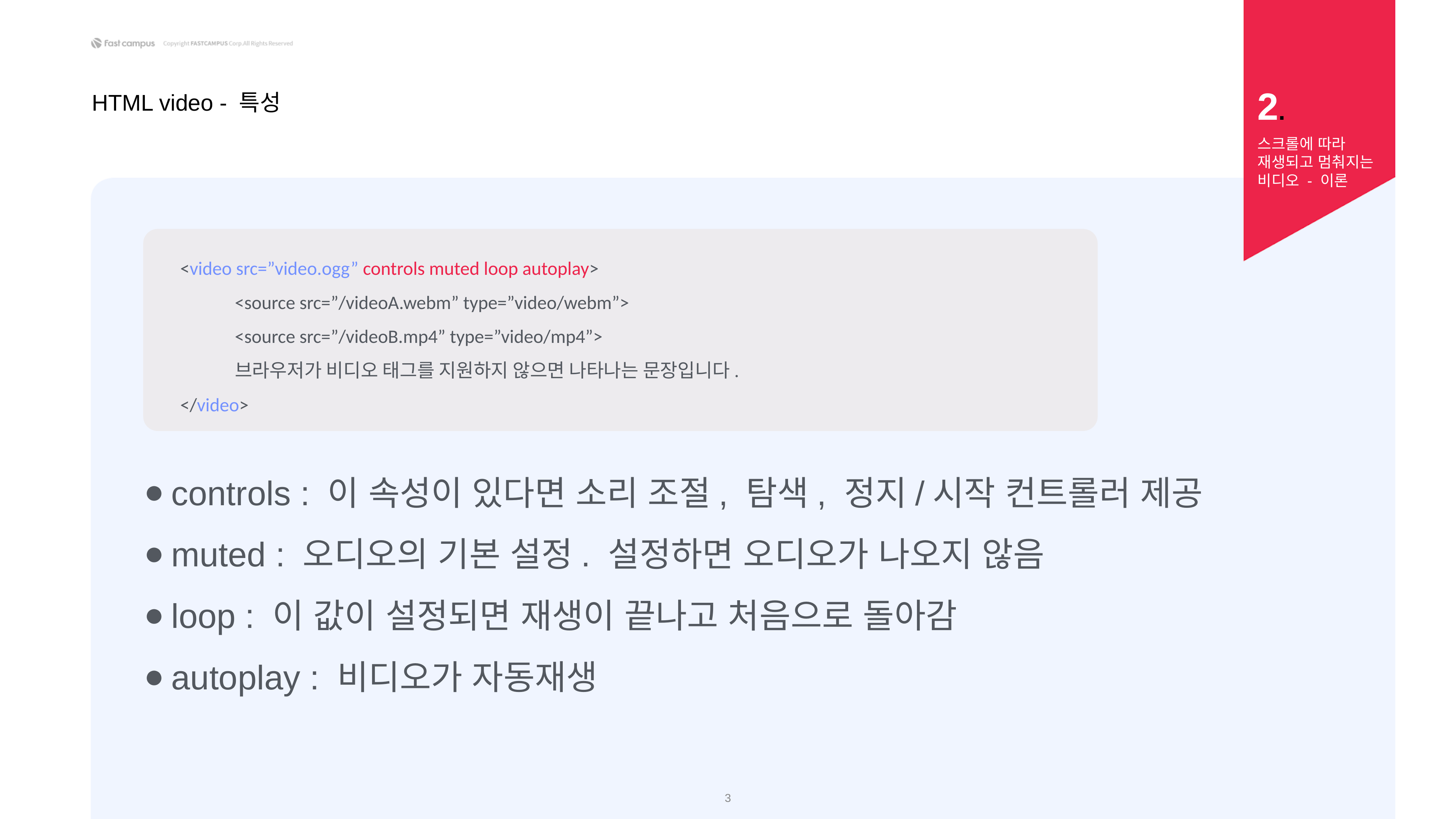

2.
HTML video - 특성
스크롤에 따라 재생되고 멈춰지는 비디오 - 이론
<video src=”video.ogg” controls muted loop autoplay>
	<source src=”/videoA.webm” type=”video/webm”>
	<source src=”/videoB.mp4” type=”video/mp4”>
	브라우저가 비디오 태그를 지원하지 않으면 나타나는 문장입니다.
</video>
controls : 이 속성이 있다면 소리 조절, 탐색, 정지/시작 컨트롤러 제공
muted : 오디오의 기본 설정. 설정하면 오디오가 나오지 않음
loop : 이 값이 설정되면 재생이 끝나고 처음으로 돌아감
autoplay : 비디오가 자동재생
3